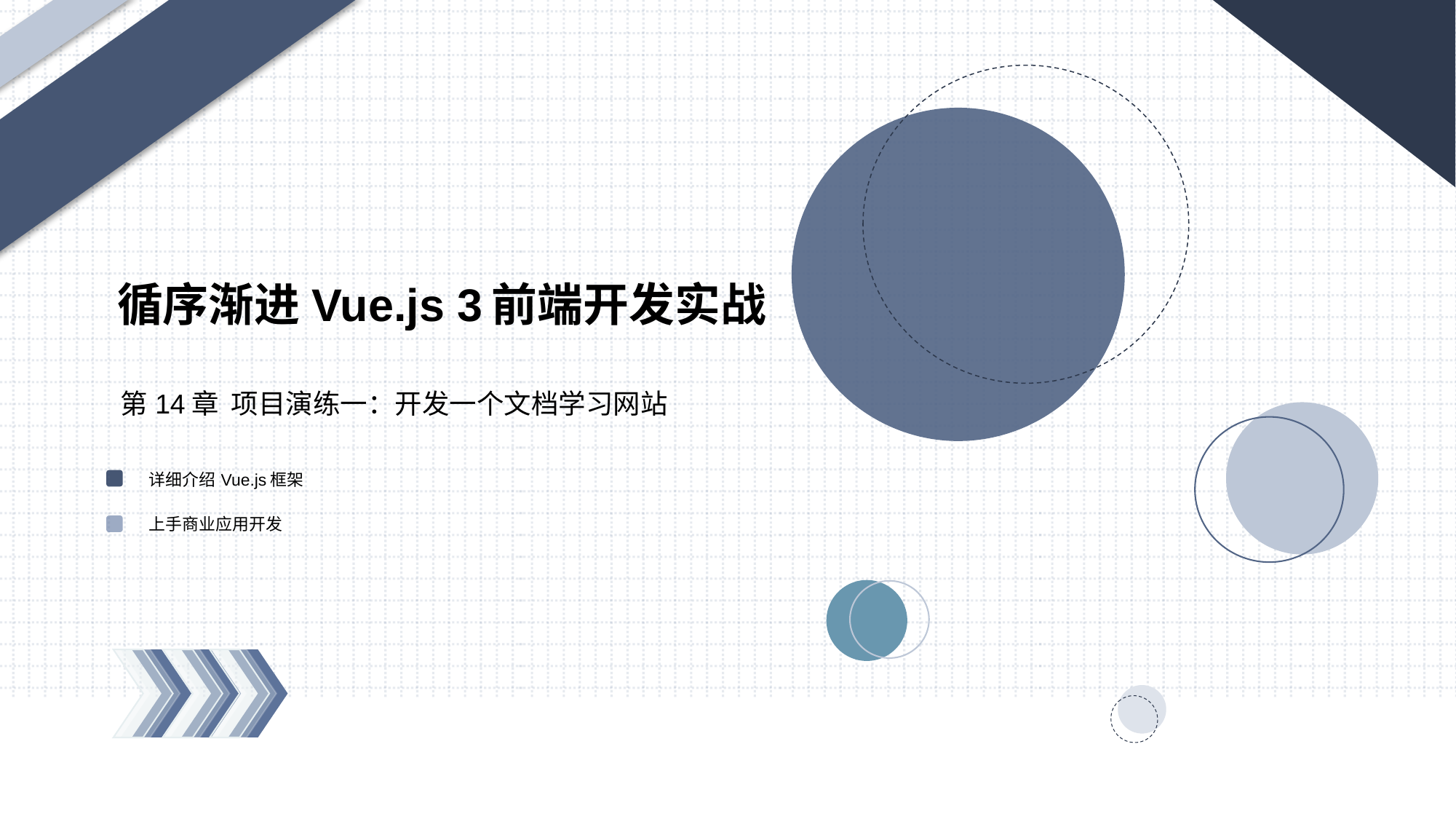

# 循序渐进Vue.js 3前端开发实战
第14章  项目演练一：开发一个文档学习网站
详细介绍Vue.js框架
上手商业应用开发